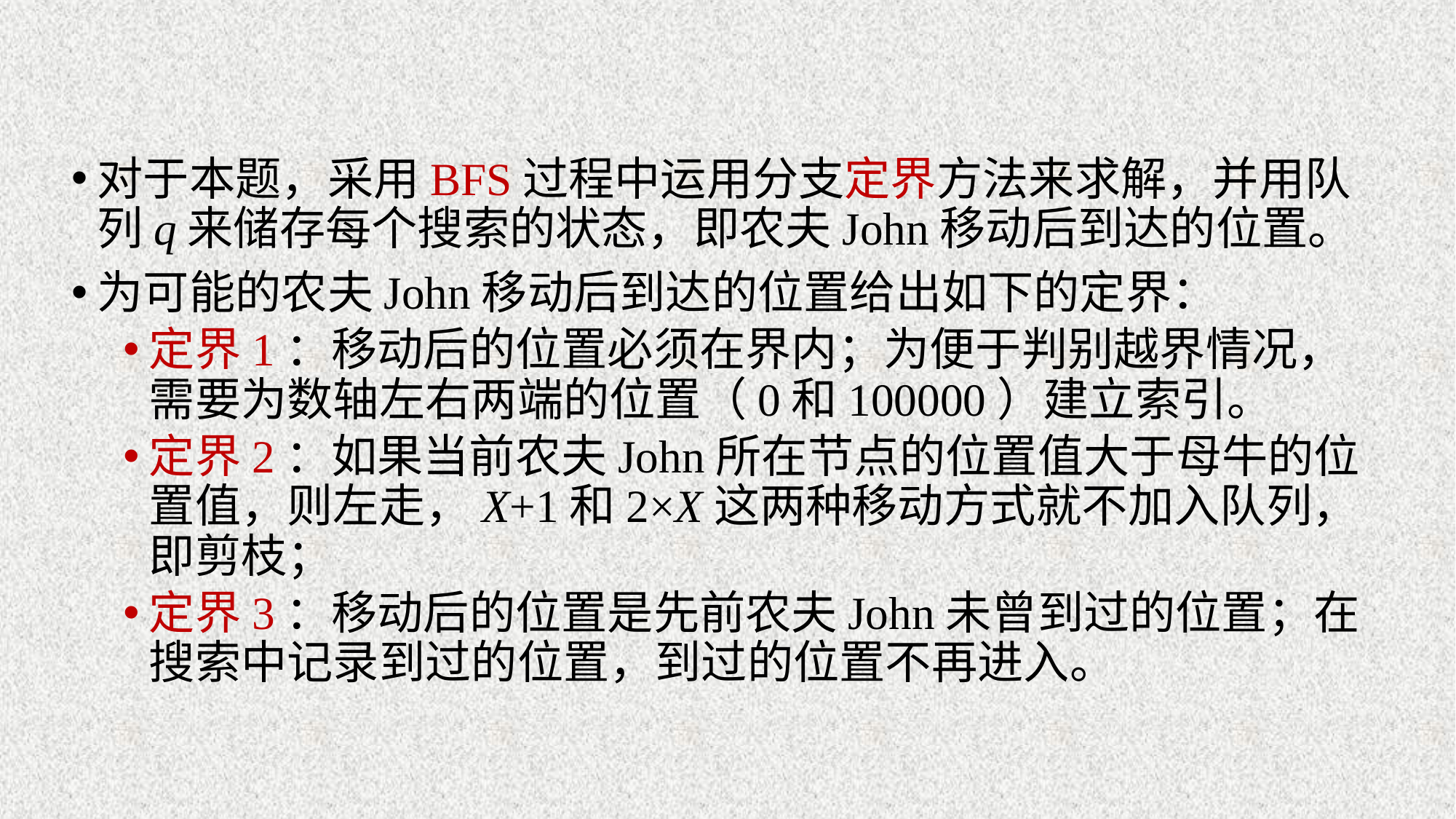

#
对于本题，采用BFS过程中运用分支定界方法来求解，并用队列q来储存每个搜索的状态，即农夫John移动后到达的位置。
为可能的农夫John移动后到达的位置给出如下的定界：
定界1：移动后的位置必须在界内；为便于判别越界情况，需要为数轴左右两端的位置（0和100000）建立索引。
定界2：如果当前农夫John所在节点的位置值大于母牛的位置值，则左走，X+1和2×X这两种移动方式就不加入队列，即剪枝；
定界3：移动后的位置是先前农夫John未曾到过的位置；在搜索中记录到过的位置，到过的位置不再进入。